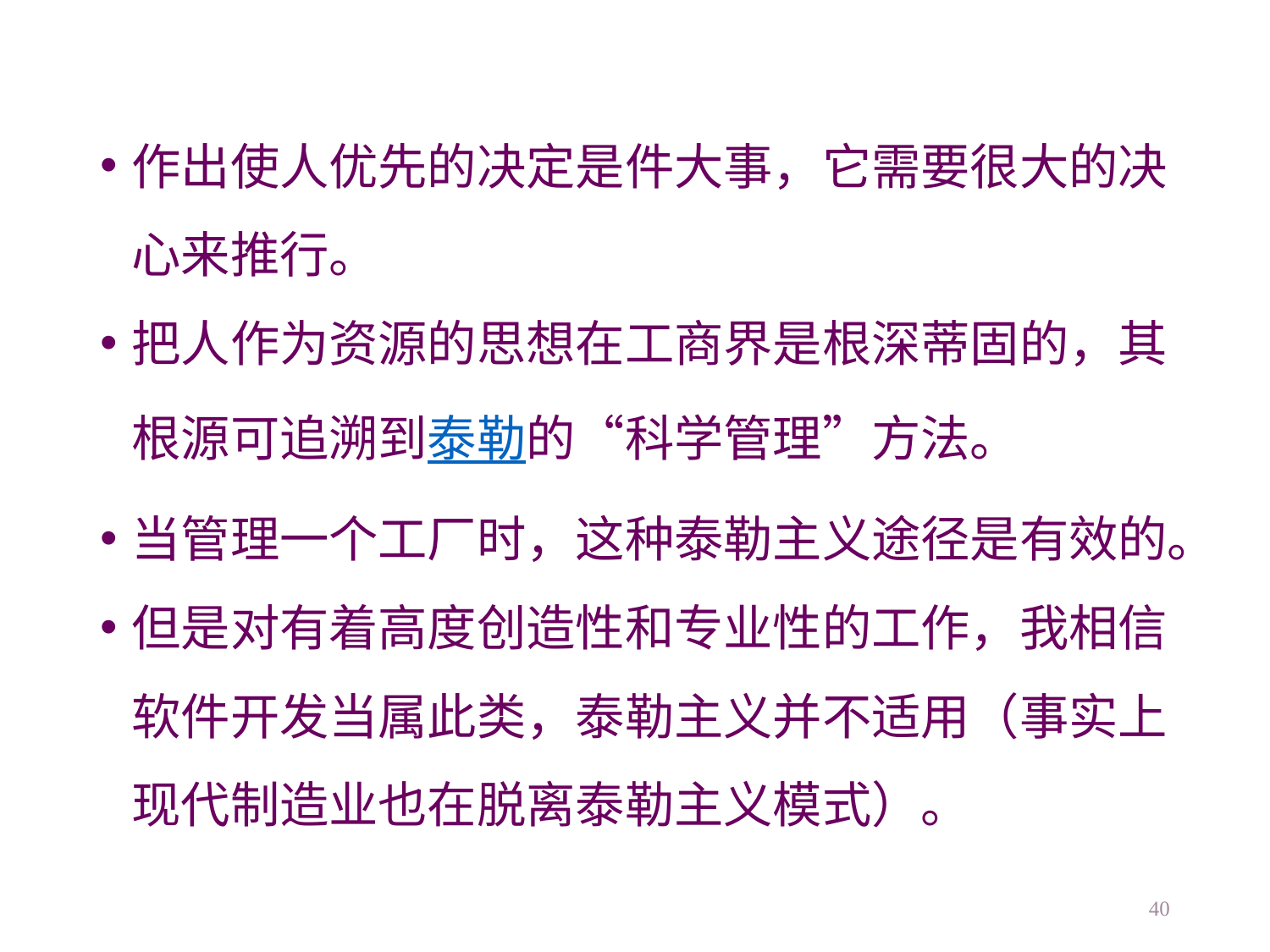

作出使人优先的决定是件大事，它需要很大的决心来推行。
把人作为资源的思想在工商界是根深蒂固的，其根源可追溯到泰勒的“科学管理”方法。
当管理一个工厂时，这种泰勒主义途径是有效的。
但是对有着高度创造性和专业性的工作，我相信软件开发当属此类，泰勒主义并不适用（事实上现代制造业也在脱离泰勒主义模式）。

40